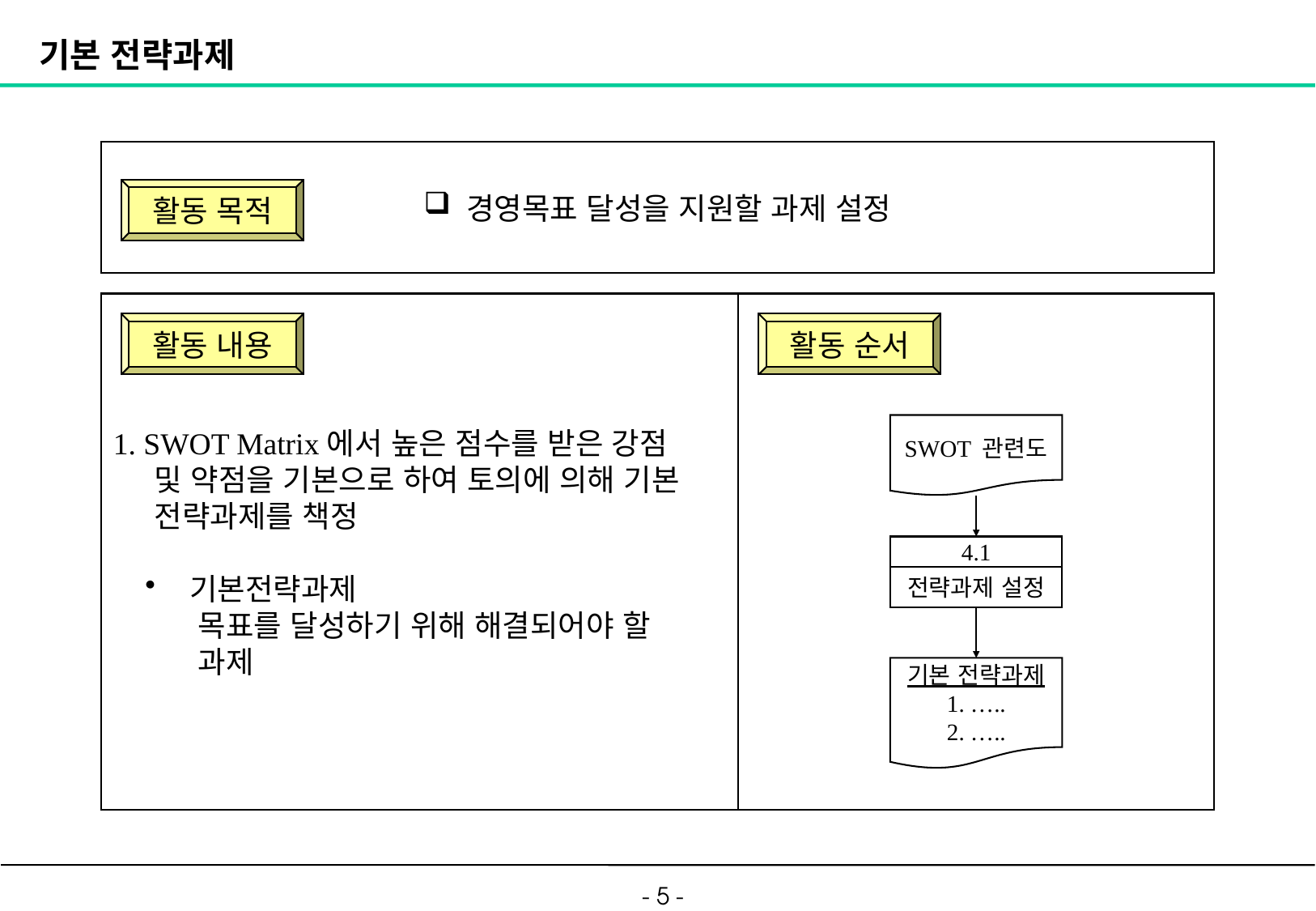

# 기본 전략과제
 경영목표 달성을 지원할 과제 설정
활동 목적
1. SWOT Matrix에서 높은 점수를 받은 강점
    및 약점을 기본으로 하여 토의에 의해 기본
    전략과제를 책정

 기본전략과제
  목표를 달성하기 위해 해결되어야 할
  과제

활동 내용
활동 순서
SWOT 관련도
4.1
전략과제 설정
기본 전략과제
1. …..
2. …..
- 5 -